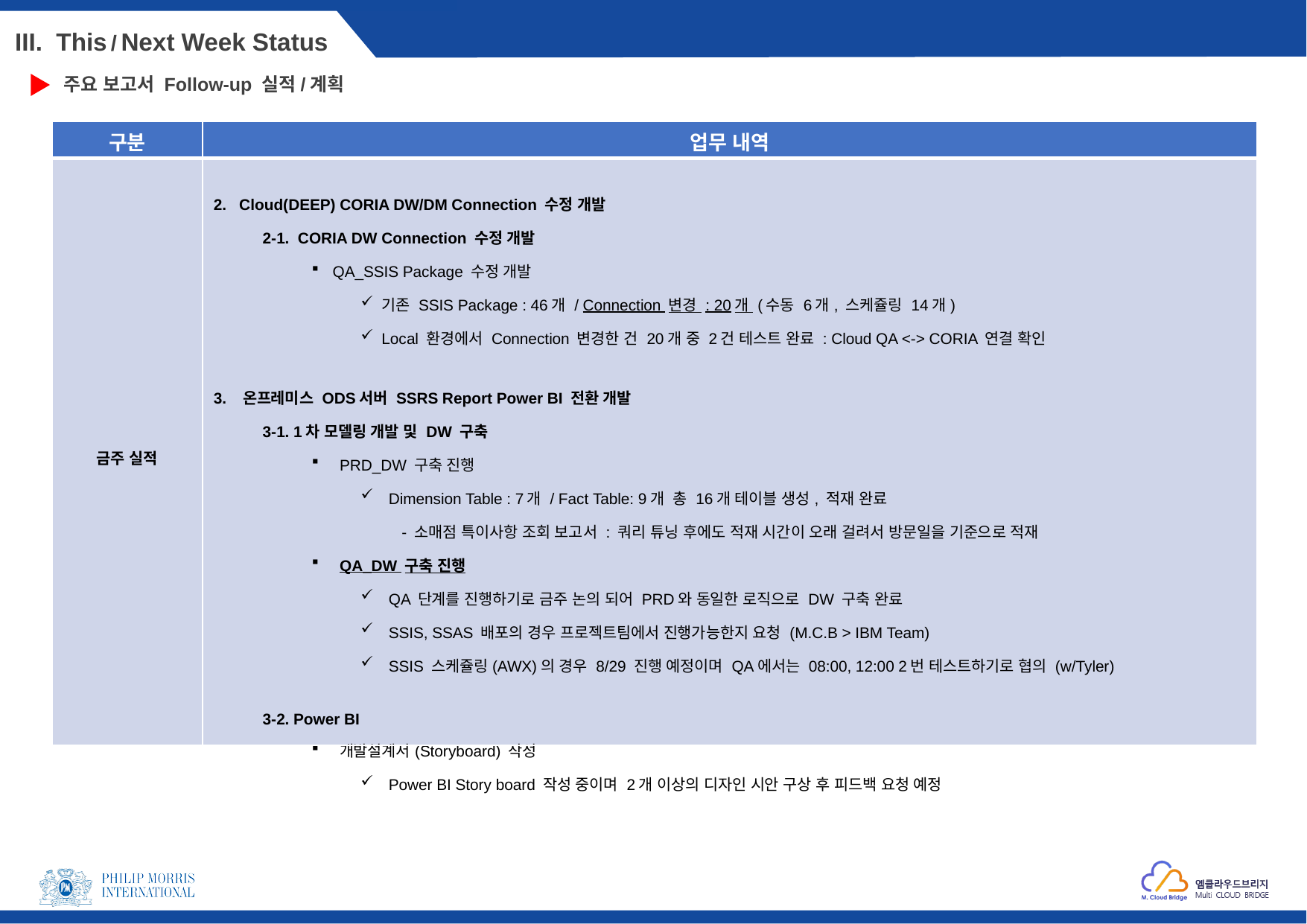

III.  This / Next Week Status
주요 보고서 Follow-up 실적/계획

| 구분 | 업무 내역 |
| --- | --- |
| 금주 실적 | 2. Cloud(DEEP) CORIA DW/DM Connection 수정 개발 2-1. CORIA DW Connection 수정 개발 QA\_SSIS Package 수정 개발 기존 SSIS Package : 46개 / Connection 변경 : 20개 (수동 6개, 스케쥴링 14개) Local 환경에서 Connection 변경한 건 20개 중 2건 테스트 완료 : Cloud QA <-> CORIA 연결 확인 3. 온프레미스 ODS서버 SSRS Report Power BI 전환 개발 3-1. 1차 모델링 개발 및 DW 구축 PRD\_DW 구축 진행 Dimension Table : 7개 / Fact Table: 9개 총 16개 테이블 생성, 적재 완료 - 소매점 특이사항 조회 보고서 : 쿼리 튜닝 후에도 적재 시간이 오래 걸려서 방문일을 기준으로 적재 QA\_DW 구축 진행 QA 단계를 진행하기로 금주 논의 되어 PRD와 동일한 로직으로 DW 구축 완료 SSIS, SSAS 배포의 경우 프로젝트팀에서 진행가능한지 요청 (M.C.B > IBM Team) SSIS 스케쥴링(AWX)의 경우 8/29 진행 예정이며 QA에서는 08:00, 12:00 2번 테스트하기로 협의 (w/Tyler) 3-2. Power BI 개발설계서(Storyboard) 작성 Power BI Story board 작성 중이며 2개 이상의 디자인 시안 구상 후 피드백 요청 예정 |